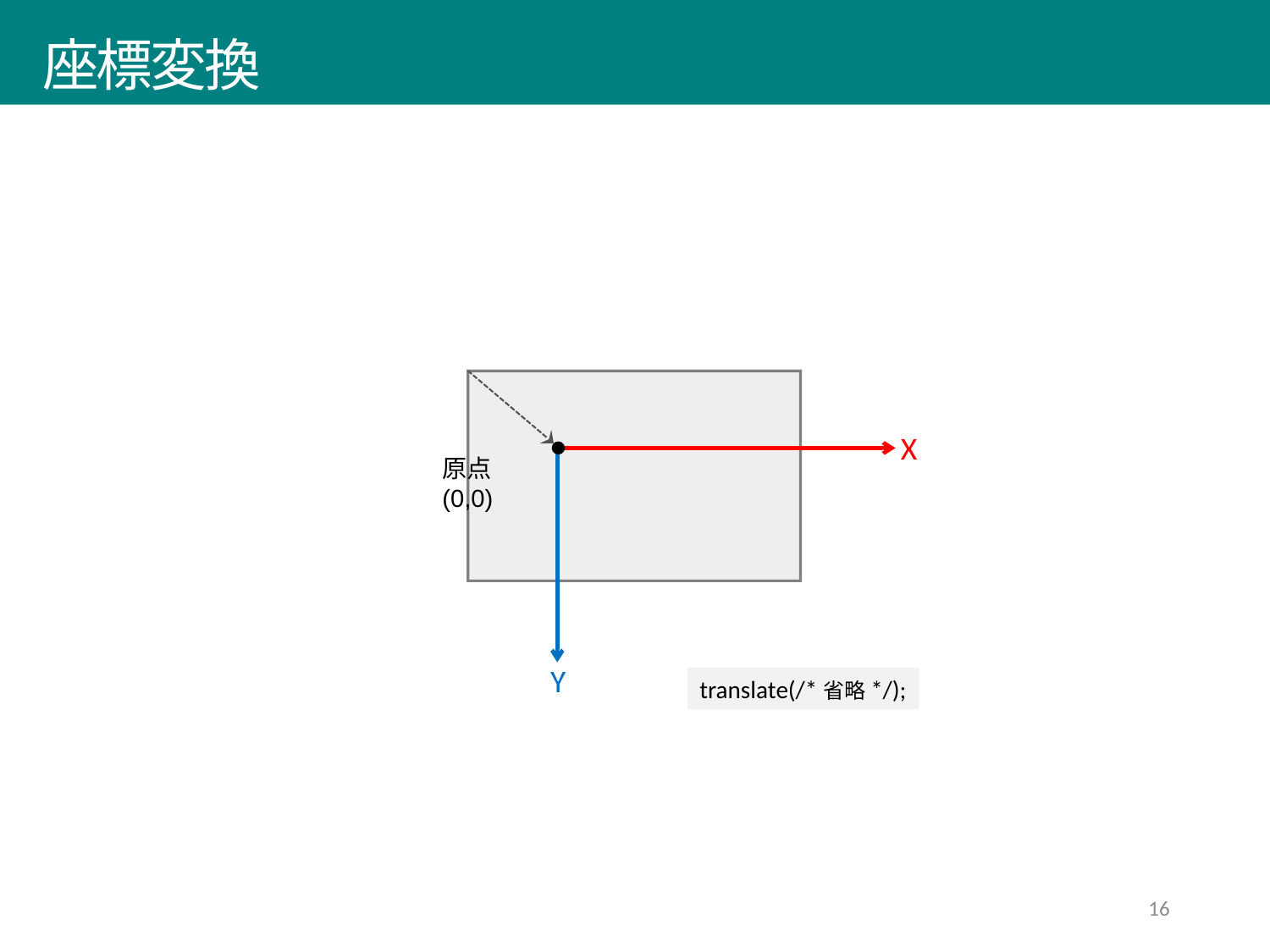

# 座標変換

X

原点(0,0)
Y
translate(/*省略*/);

16